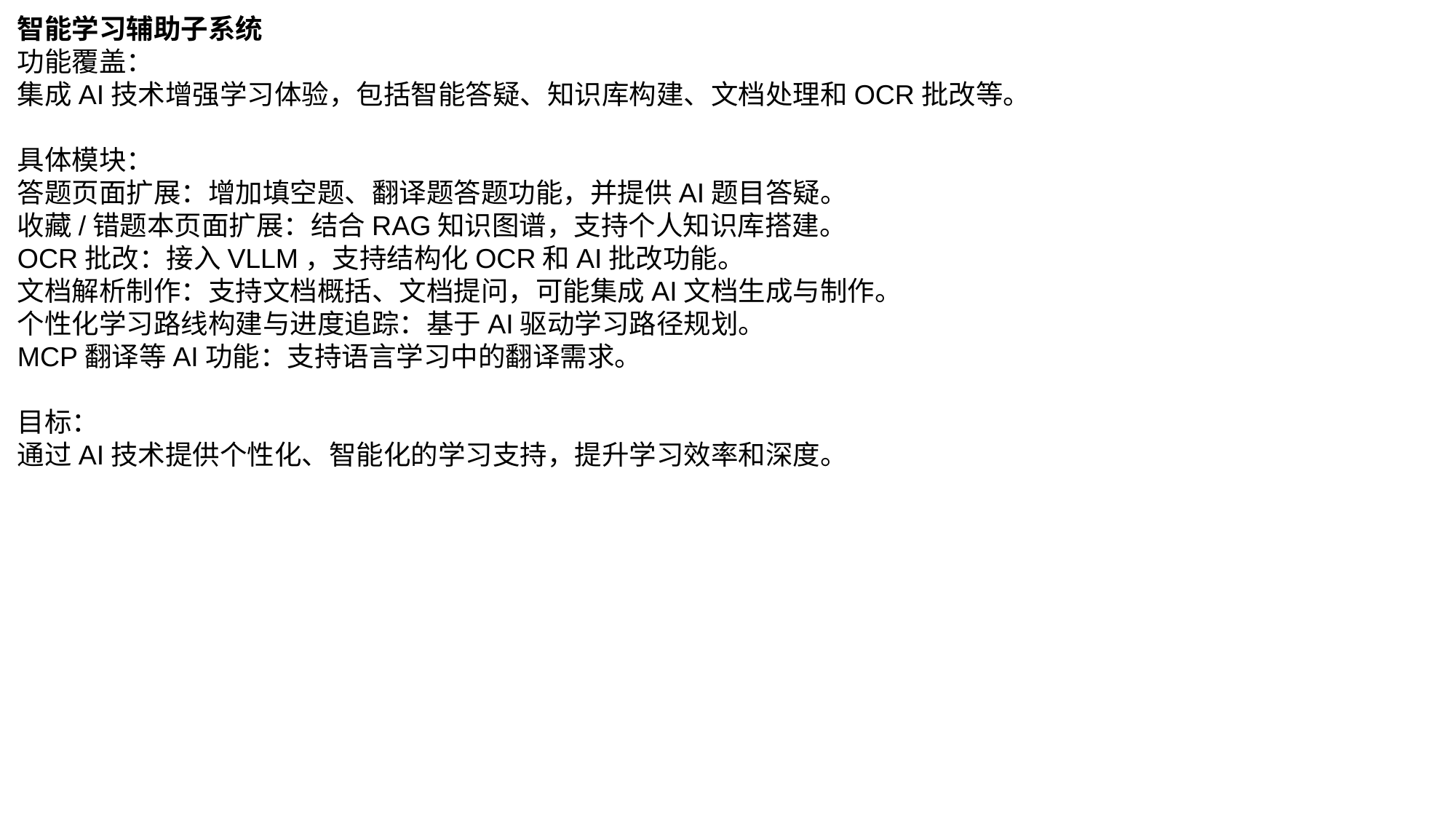

智能学习辅助子系统
功能覆盖：
集成AI技术增强学习体验，包括智能答疑、知识库构建、文档处理和OCR批改等。

具体模块：
答题页面扩展：增加填空题、翻译题答题功能，并提供AI题目答疑。
收藏/错题本页面扩展：结合RAG知识图谱，支持个人知识库搭建。
OCR批改：接入VLLM，支持结构化OCR和AI批改功能。
文档解析制作：支持文档概括、文档提问，可能集成AI文档生成与制作。
个性化学习路线构建与进度追踪：基于AI驱动学习路径规划。
MCP翻译等AI功能：支持语言学习中的翻译需求。

目标：
通过AI技术提供个性化、智能化的学习支持，提升学习效率和深度。